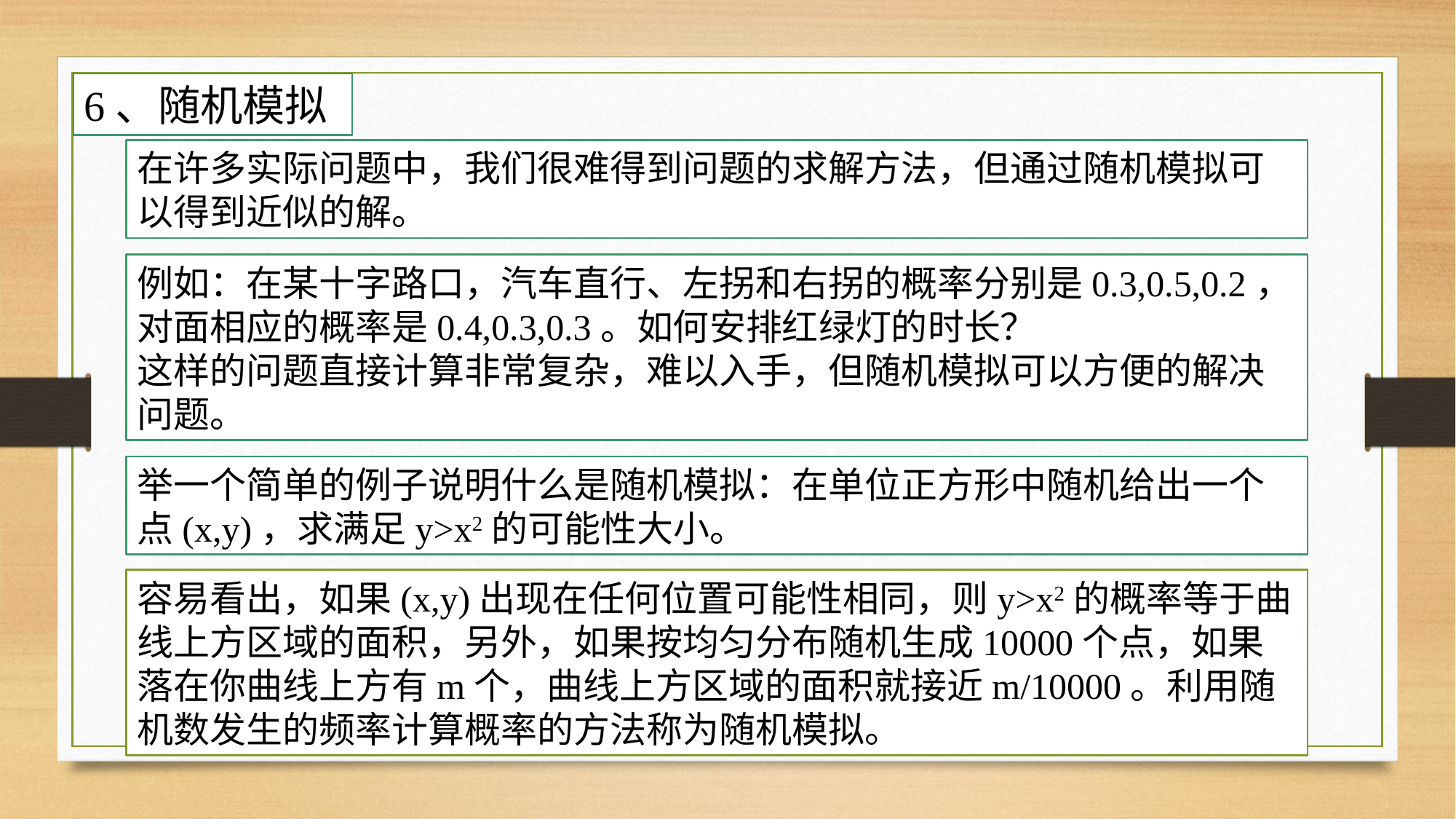

6、随机模拟
在许多实际问题中，我们很难得到问题的求解方法，但通过随机模拟可以得到近似的解。
例如：在某十字路口，汽车直行、左拐和右拐的概率分别是0.3,0.5,0.2，对面相应的概率是0.4,0.3,0.3。如何安排红绿灯的时长？
这样的问题直接计算非常复杂，难以入手，但随机模拟可以方便的解决问题。
举一个简单的例子说明什么是随机模拟：在单位正方形中随机给出一个点(x,y)，求满足y>x2的可能性大小。
容易看出，如果(x,y)出现在任何位置可能性相同，则y>x2的概率等于曲线上方区域的面积，另外，如果按均匀分布随机生成10000个点，如果落在你曲线上方有m个，曲线上方区域的面积就接近m/10000。利用随机数发生的频率计算概率的方法称为随机模拟。